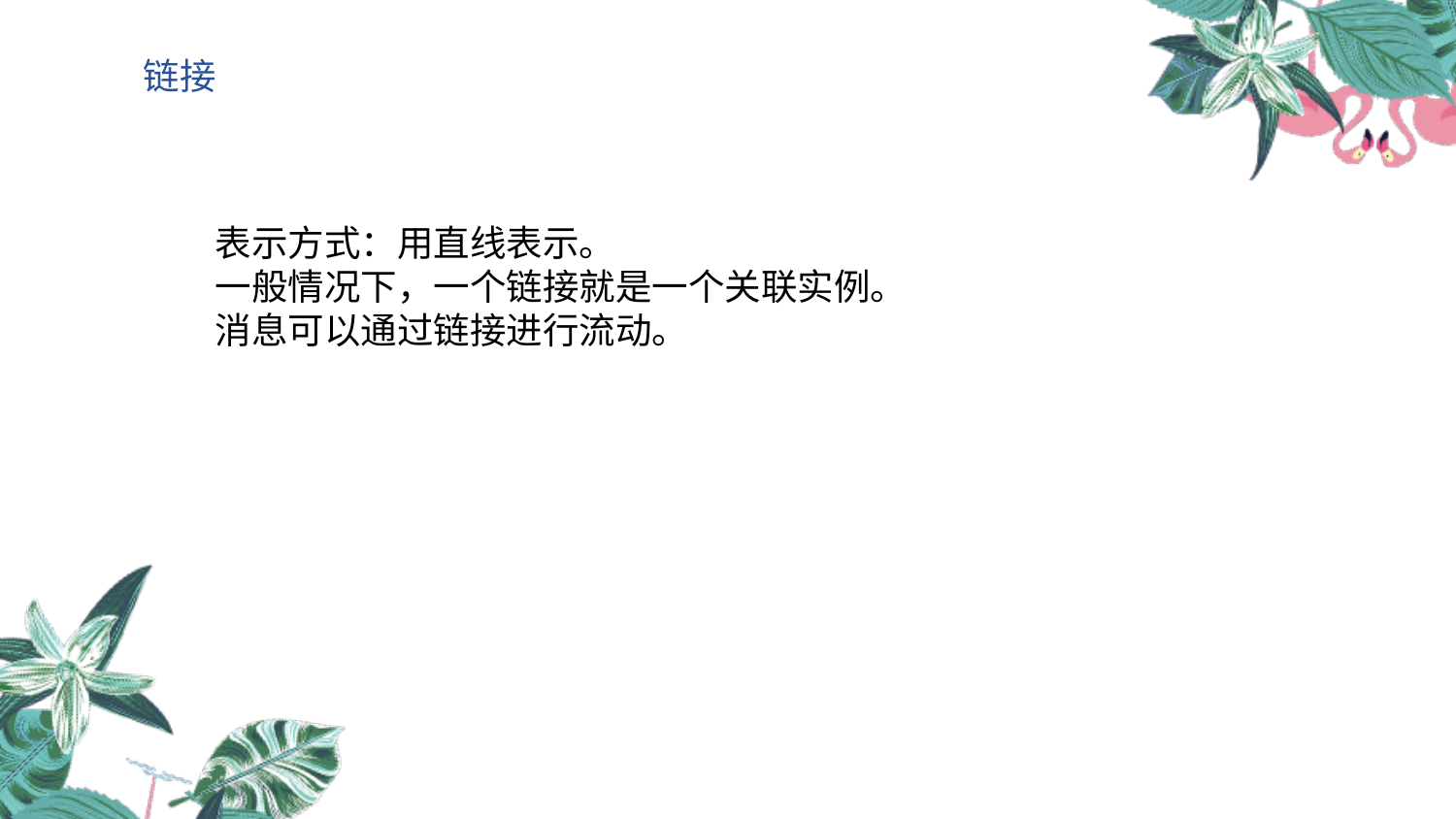

链接
表示方式：用直线表示。
一般情况下，一个链接就是一个关联实例。
消息可以通过链接进行流动。